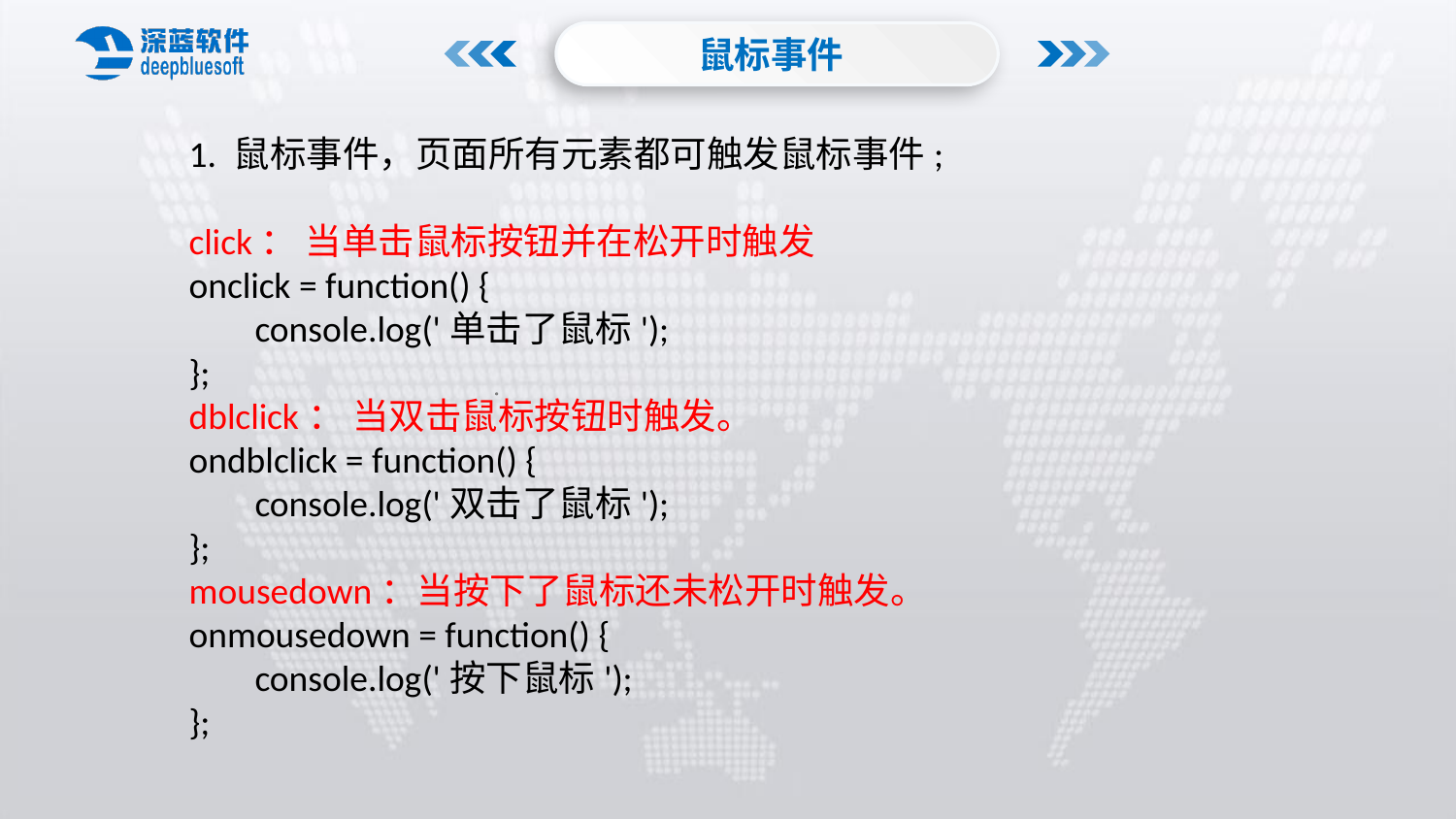

鼠标事件

1. 鼠标事件，页面所有元素都可触发鼠标事件;

click： 当单击鼠标按钮并在松开时触发
onclick = function() {
        console.log('单击了鼠标');
};
dblclick： 当双击鼠标按钮时触发。
ondblclick = function() {
        console.log('双击了鼠标');
};
mousedown：当按下了鼠标还未松开时触发。
onmousedown = function() {
        console.log('按下鼠标');
};